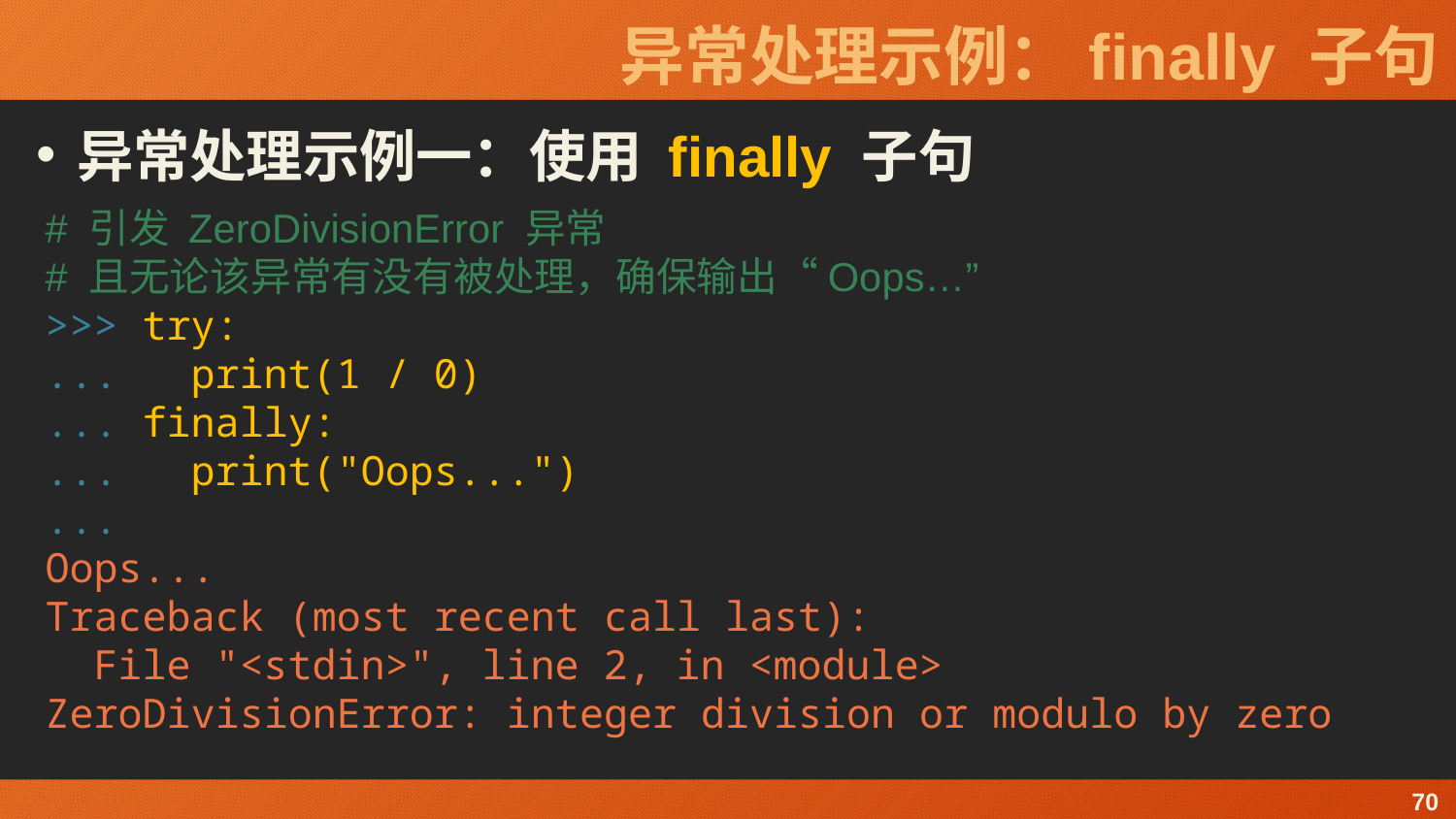

# 异常处理示例：finally 子句
异常处理示例一：使用 finally 子句
# 引发 ZeroDivisionError 异常
# 且无论该异常有没有被处理，确保输出“Oops…”
>>> try:
...   print(1 / 0)
... finally:
...   print("Oops...")
...
Oops...
Traceback (most recent call last):
  File "<stdin>", line 2, in <module>
ZeroDivisionError: integer division or modulo by zero
70